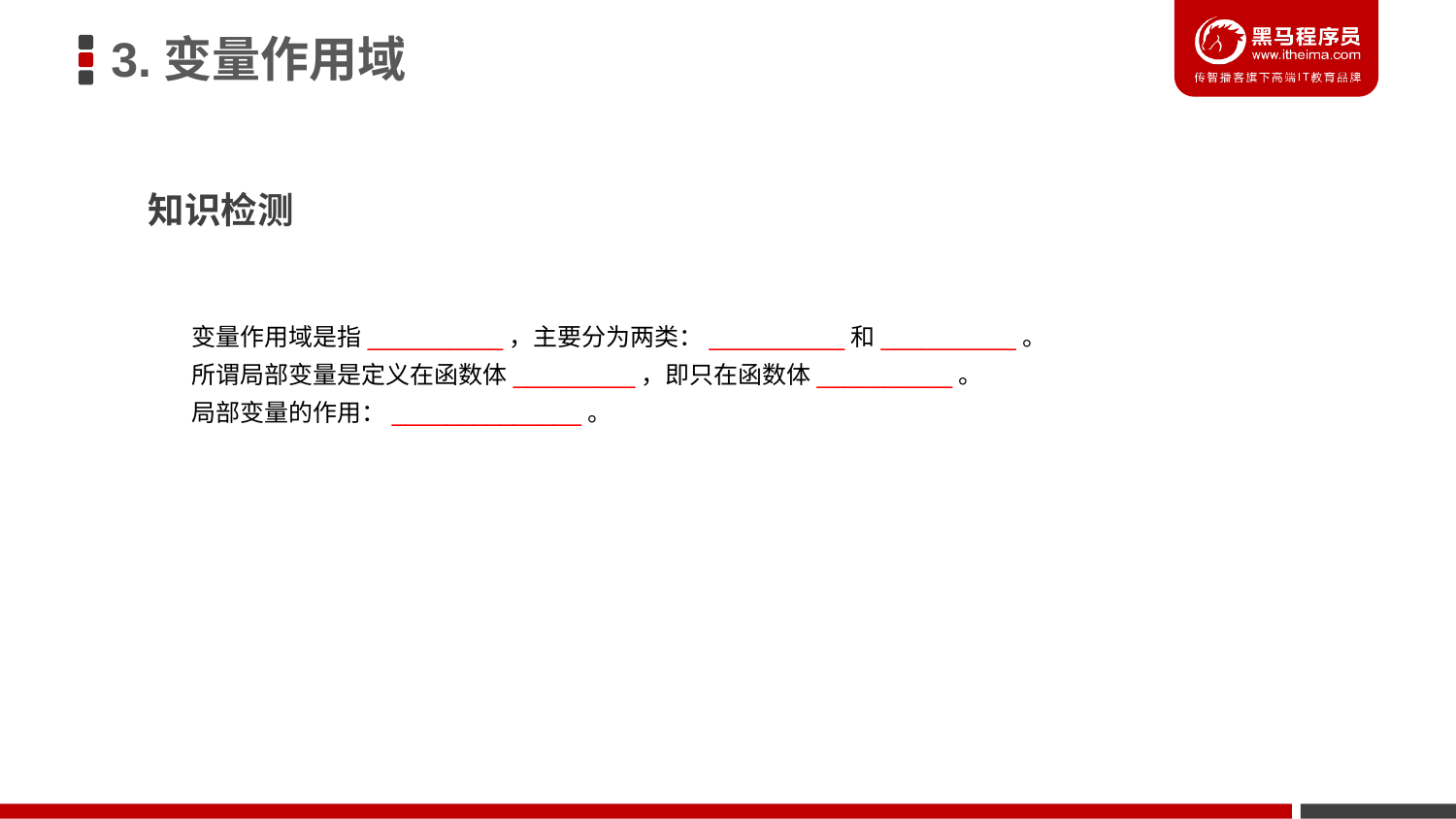

3.变量作用域
知识检测
变量作用域是指__________，主要分为两类：__________和__________。
所谓局部变量是定义在函数体_________，即只在函数体__________。
局部变量的作用：______________。